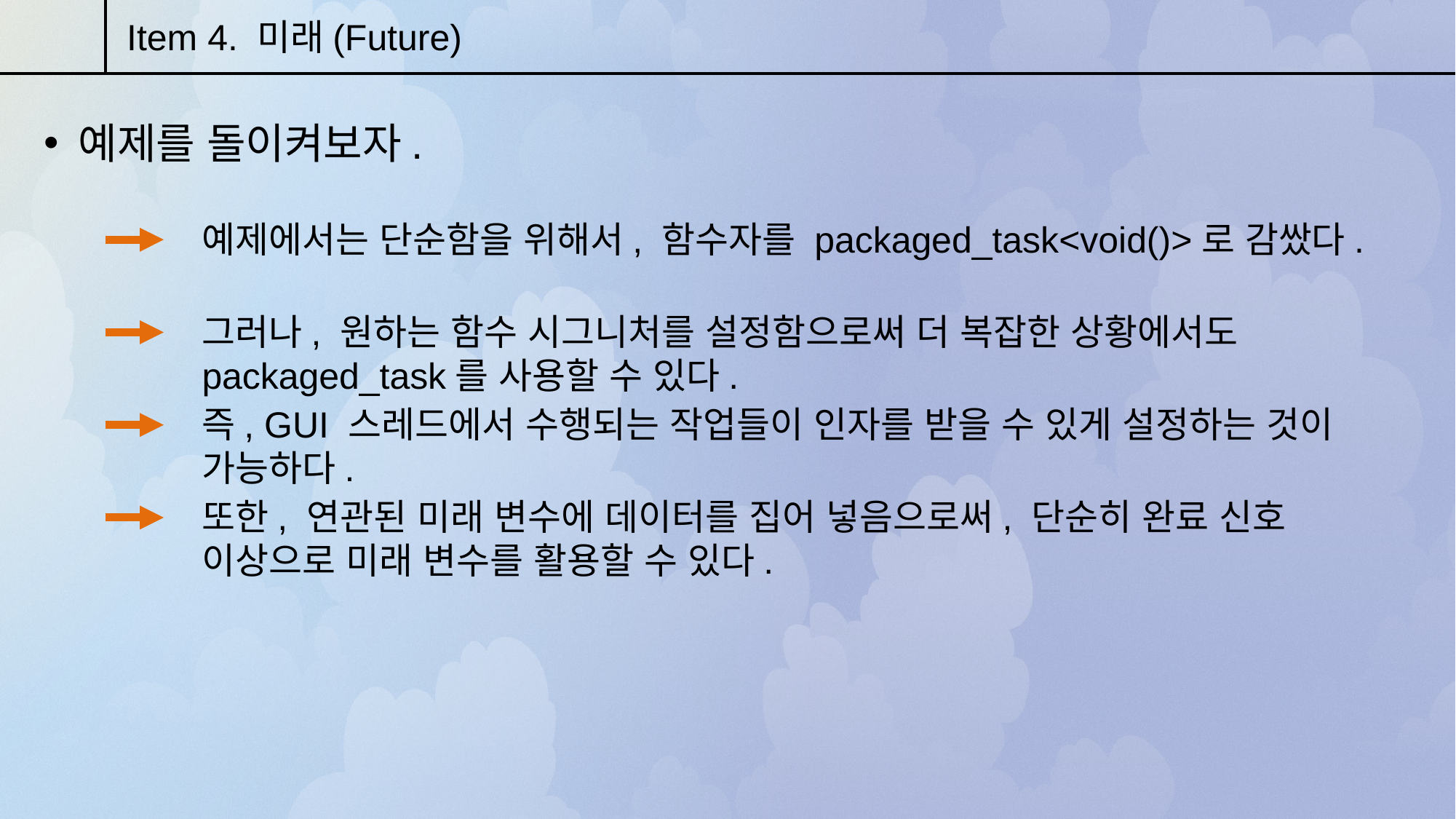

Item 4. 미래(Future)
예제를 돌이켜보자.
예제에서는 단순함을 위해서, 함수자를 packaged_task<void()>로 감쌌다.
그러나, 원하는 함수 시그니처를 설정함으로써 더 복잡한 상황에서도 packaged_task를 사용할 수 있다.
즉, GUI 스레드에서 수행되는 작업들이 인자를 받을 수 있게 설정하는 것이 가능하다.
또한, 연관된 미래 변수에 데이터를 집어 넣음으로써, 단순히 완료 신호 이상으로 미래 변수를 활용할 수 있다.